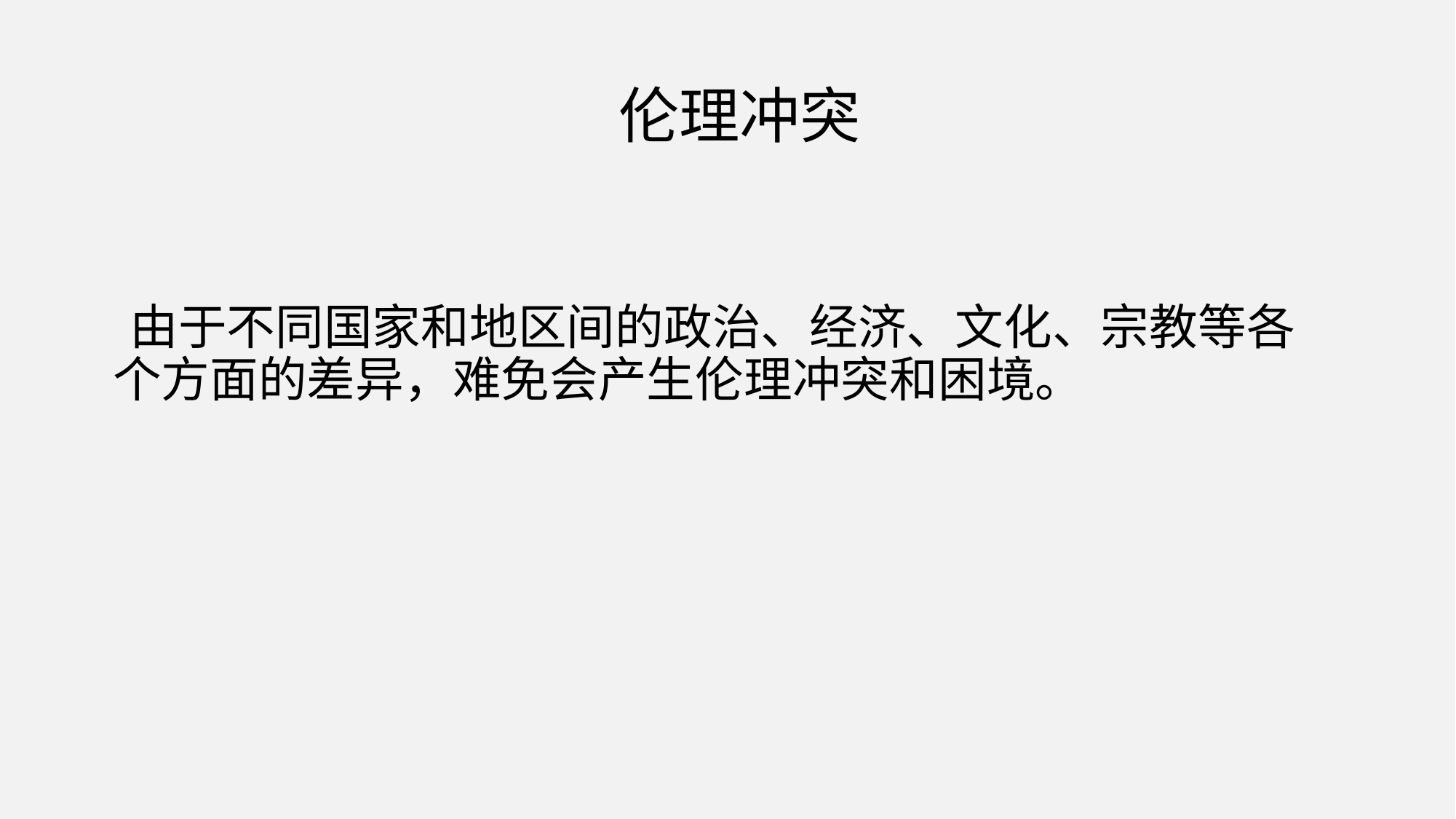

# 伦理冲突
   由于不同国家和地区间的政治、经济、文化、宗教等各个方面的差异，难免会产生伦理冲突和困境。